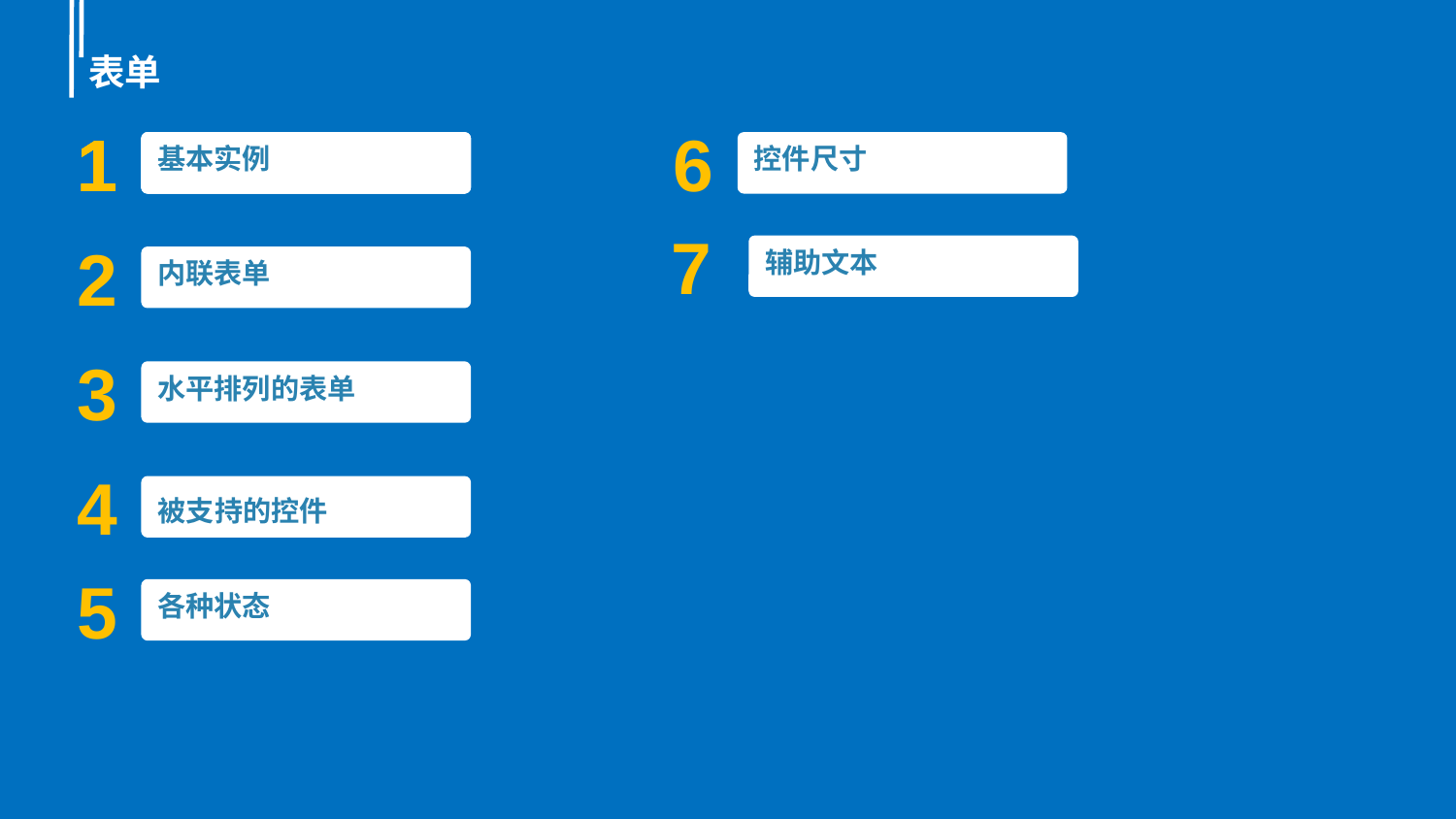

表单
1
1
1
1
1
6
排版
控件尺寸

HTML5 文档类型

HTML5 文档类型

HTML5 文档类型

基本实例

 7
排版
辅助文本

2

内联表单

3
排版
水平排列的表单

4

被支持的控件
5
排版
各种状态